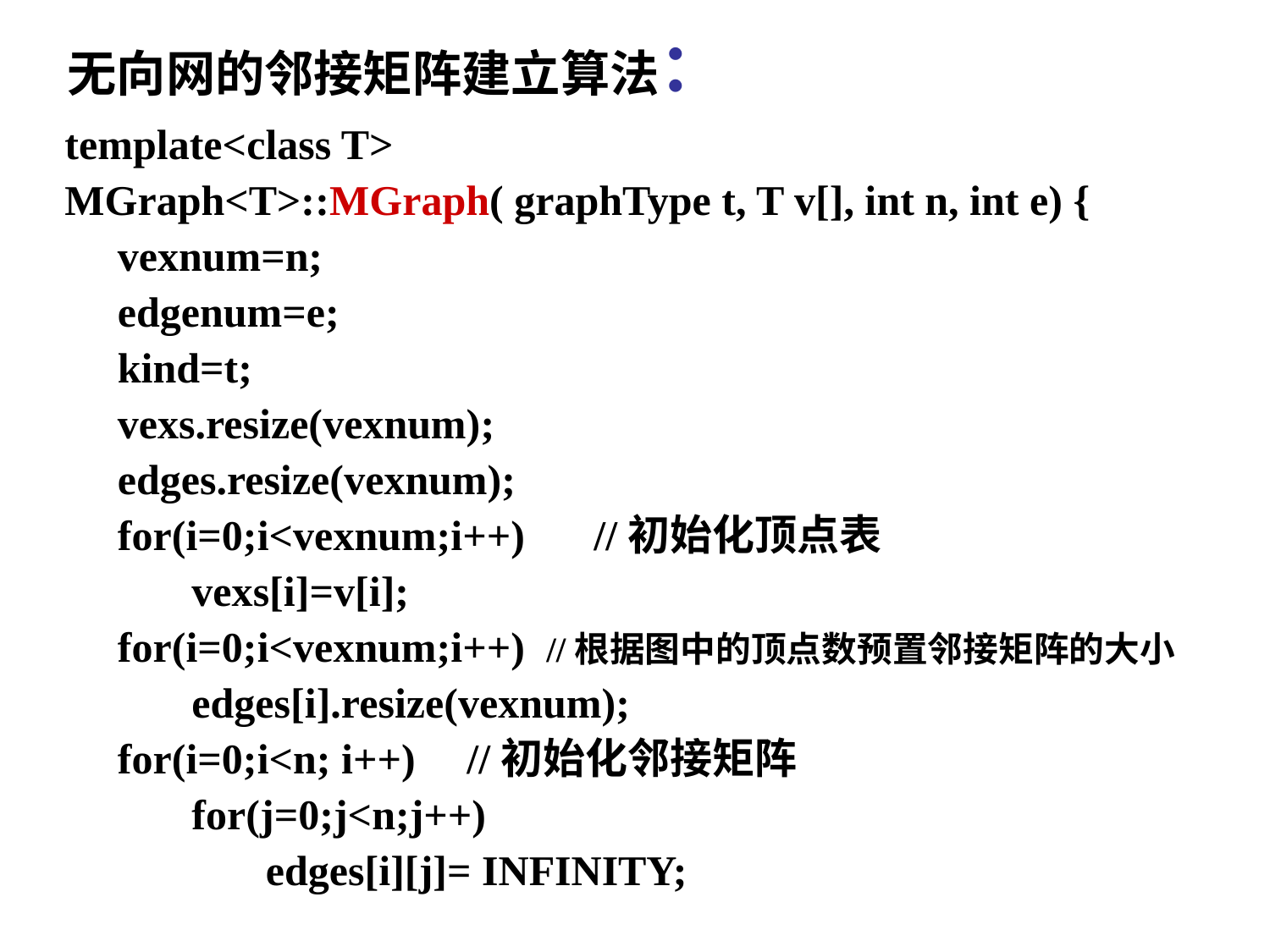

无向网的邻接矩阵建立算法：

template<class T>
MGraph<T>::MGraph( graphType t, T v[], int n, int e) {
     vexnum=n;
     edgenum=e;
     kind=t;
     vexs.resize(vexnum);
     edges.resize(vexnum);
     for(i=0;i<vexnum;i++)	  //初始化顶点表
	vexs[i]=v[i];
     for(i=0;i<vexnum;i++)  //根据图中的顶点数预置邻接矩阵的大小
	edges[i].resize(vexnum);
     for(i=0;i<n; i++)	  //初始化邻接矩阵
	for(j=0;j<n;j++)
                   edges[i][j]= INFINITY;